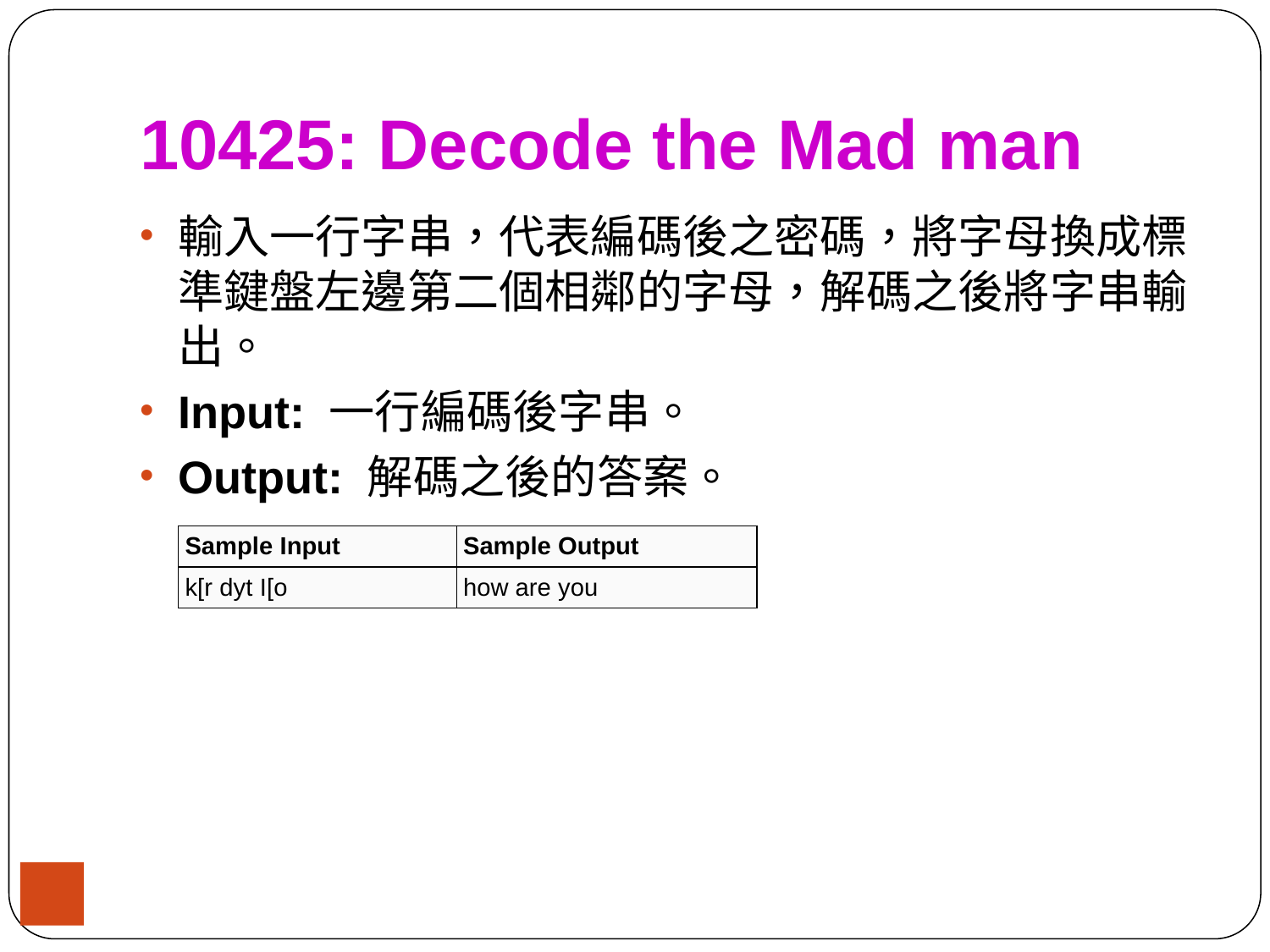

# 10425: Decode the Mad man
輸入一行字串，代表編碼後之密碼，將字母換成標準鍵盤左邊第二個相鄰的字母，解碼之後將字串輸出。
Input: 一行編碼後字串。
Output: 解碼之後的答案。
| Sample Input | Sample Output |
| --- | --- |
| k[r dyt I[o | how are you |